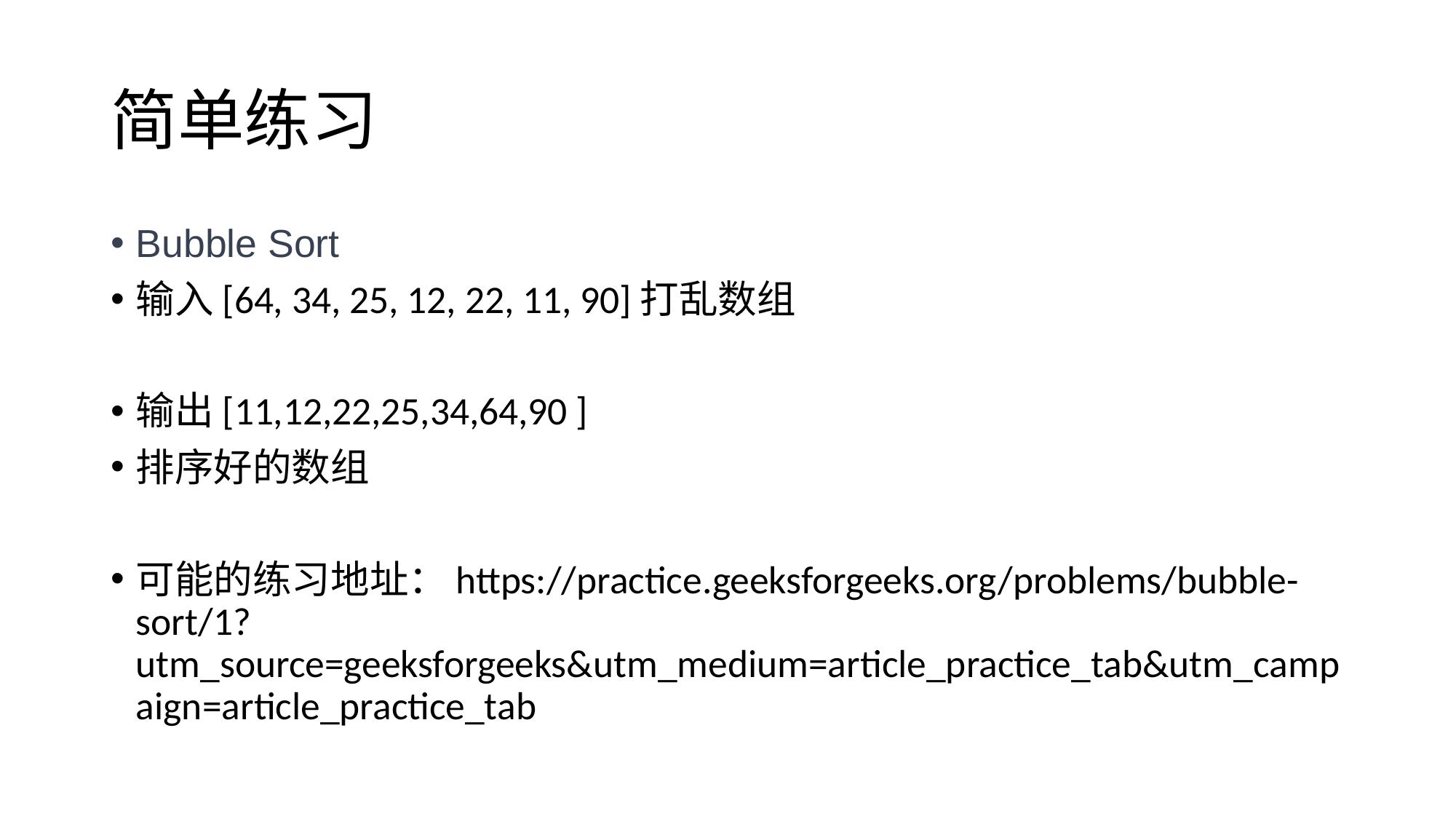

# 简单练习
Bubble Sort
输入[64, 34, 25, 12, 22, 11, 90]打乱数组

输出[11,12,22,25,34,64,90 ]
排序好的数组

可能的练习地址：https://practice.geeksforgeeks.org/problems/bubble-sort/1?utm_source=geeksforgeeks&utm_medium=article_practice_tab&utm_campaign=article_practice_tab